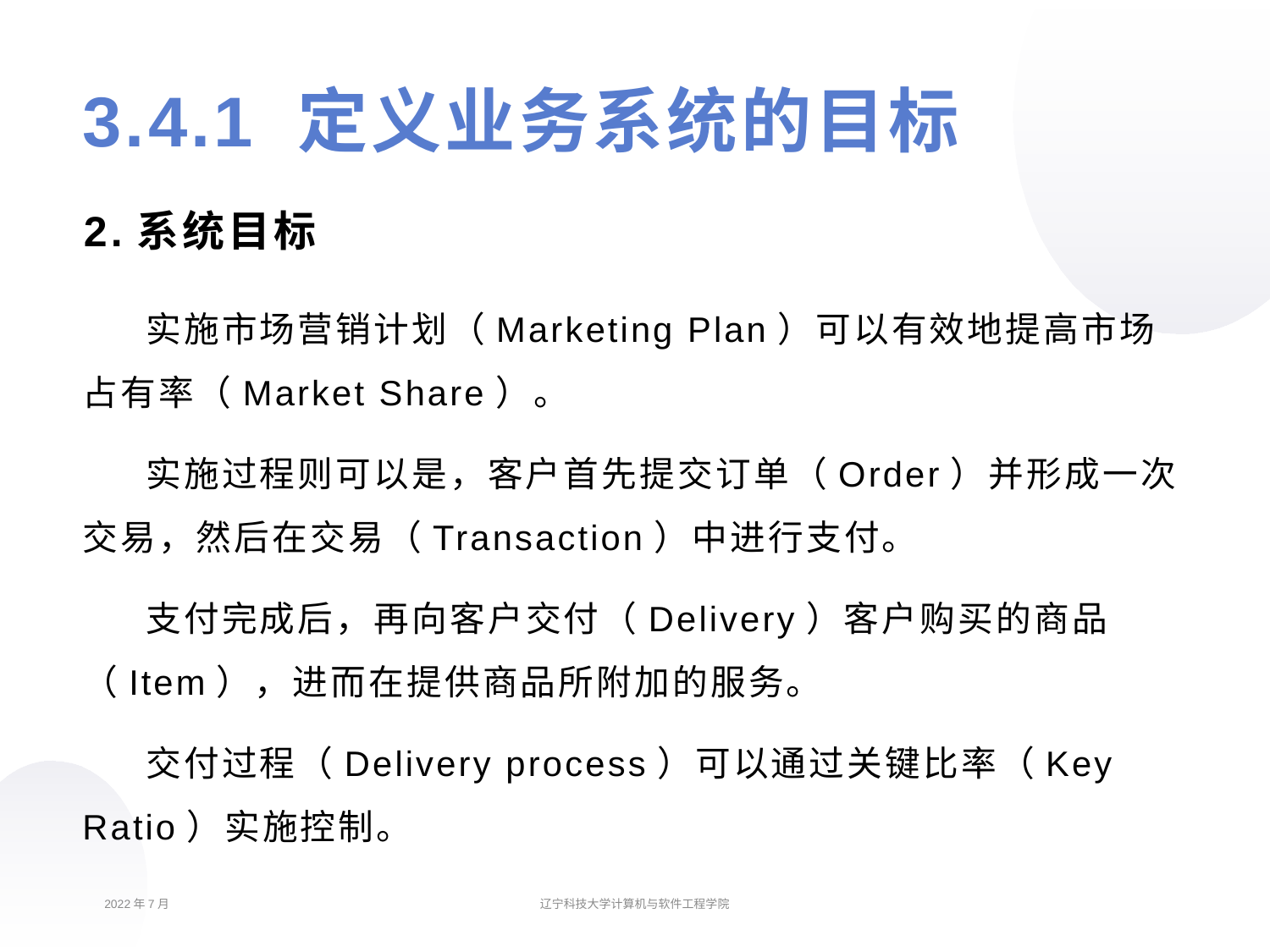

# 3.4.1 定义业务系统的目标
2.系统目标

实施市场营销计划（Marketing Plan）可以有效地提高市场占有率（Market Share）。
实施过程则可以是，客户首先提交订单（Order）并形成一次交易，然后在交易（Transaction）中进行支付。
支付完成后，再向客户交付（Delivery）客户购买的商品（Item），进而在提供商品所附加的服务。
交付过程（Delivery process）可以通过关键比率（Key Ratio）实施控制。

2022年7月
辽宁科技大学计算机与软件工程学院
108